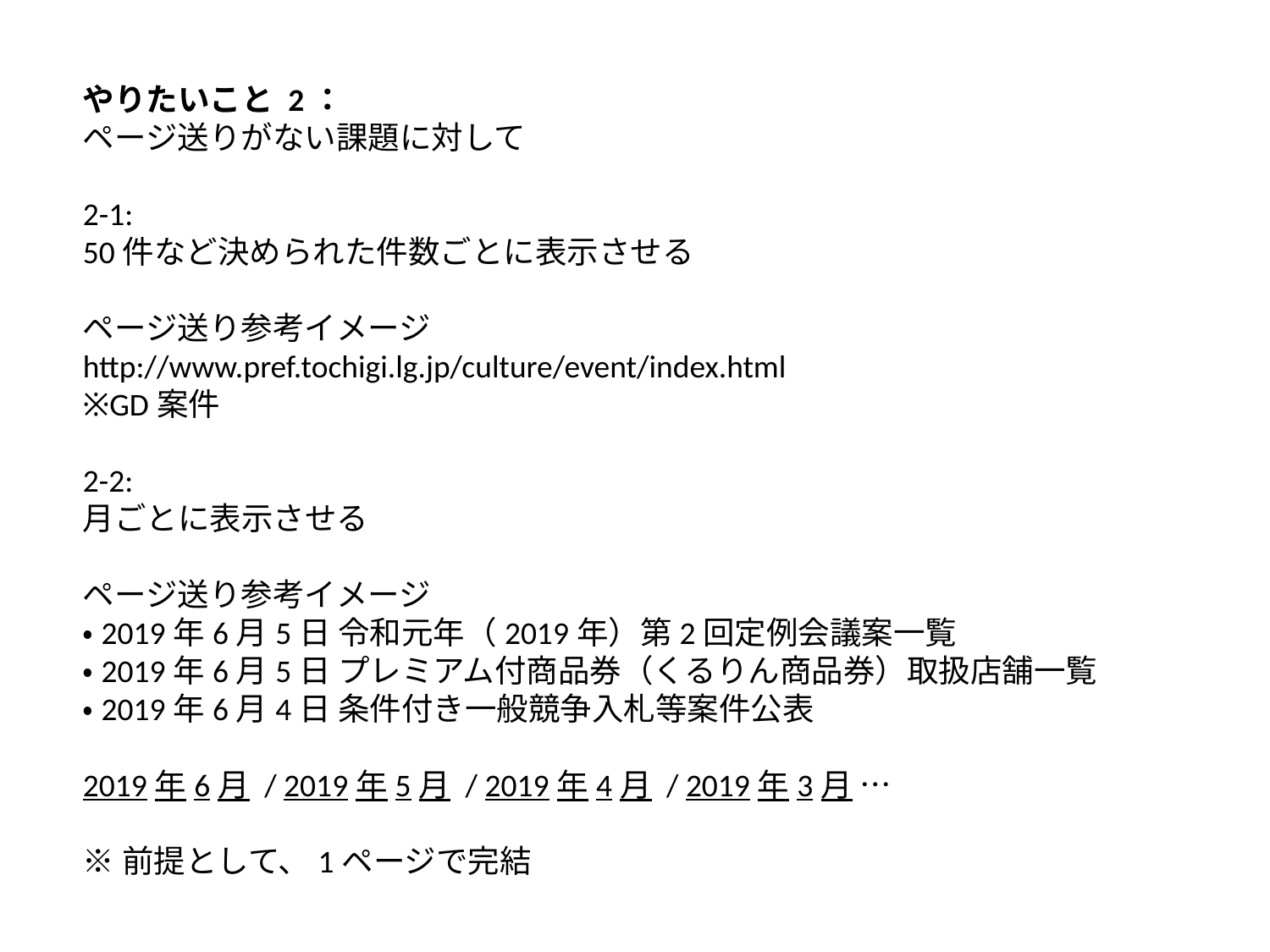

やりたいこと 2：
ページ送りがない課題に対して

2-1:
50件など決められた件数ごとに表示させる

ページ送り参考イメージ
http://www.pref.tochigi.lg.jp/culture/event/index.html
※GD案件

2-2:
月ごとに表示させる

ページ送り参考イメージ
・2019年6月5日 令和元年（2019年）第2回定例会議案一覧
・2019年6月5日 プレミアム付商品券（くるりん商品券）取扱店舗一覧
・2019年6月4日 条件付き一般競争入札等案件公表

2019年6月 / 2019年5月 / 2019年4月 / 2019年3月 …

※前提として、1ページで完結